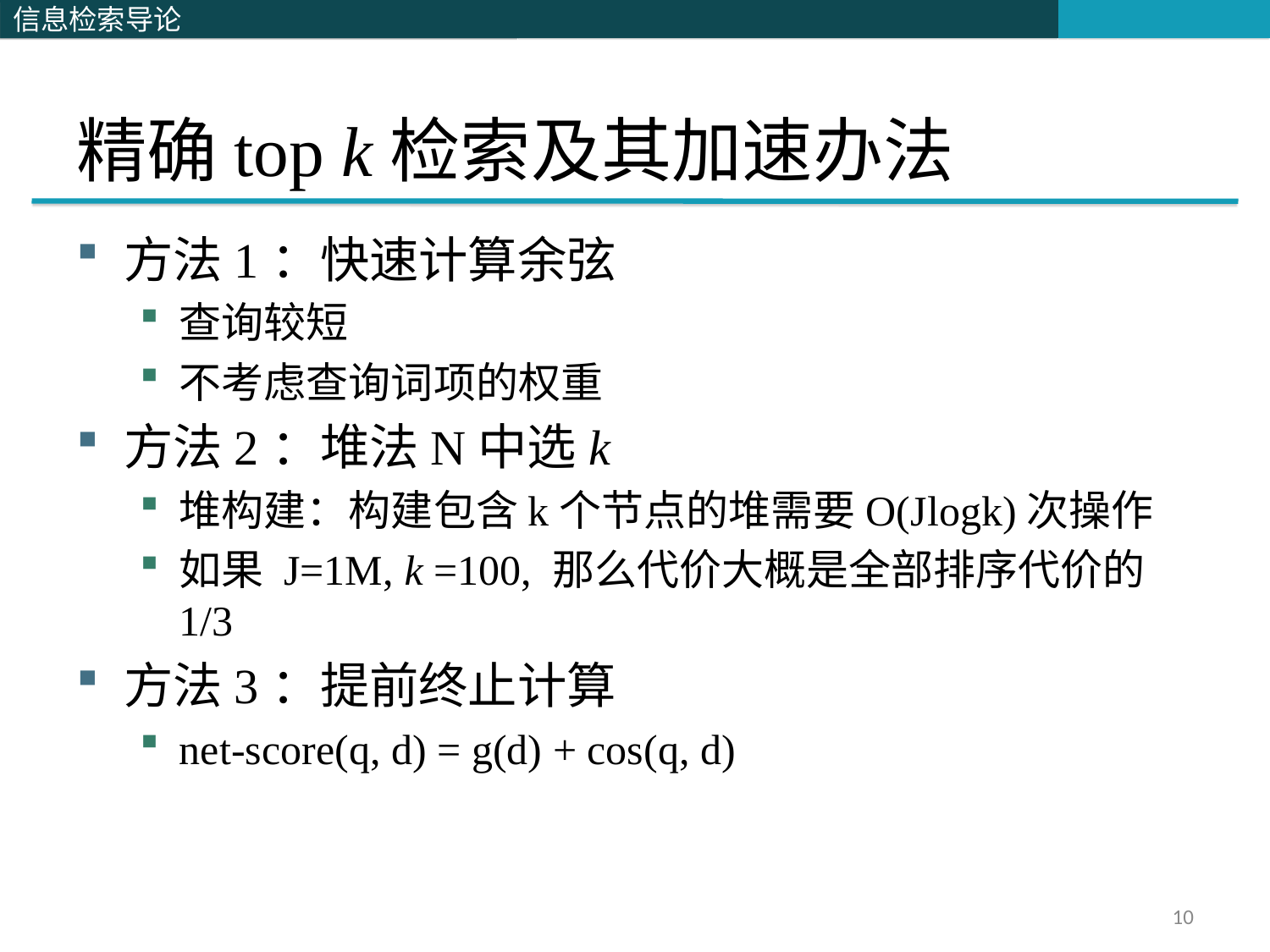

# 精确top k检索及其加速办法
方法1：快速计算余弦
查询较短
不考虑查询词项的权重
方法2：堆法N中选k
堆构建：构建包含k个节点的堆需要O(Jlogk)次操作
如果 J=1M, k =100, 那么代价大概是全部排序代价的1/3
方法3：提前终止计算
net-score(q, d) = g(d) + cos(q, d)
10